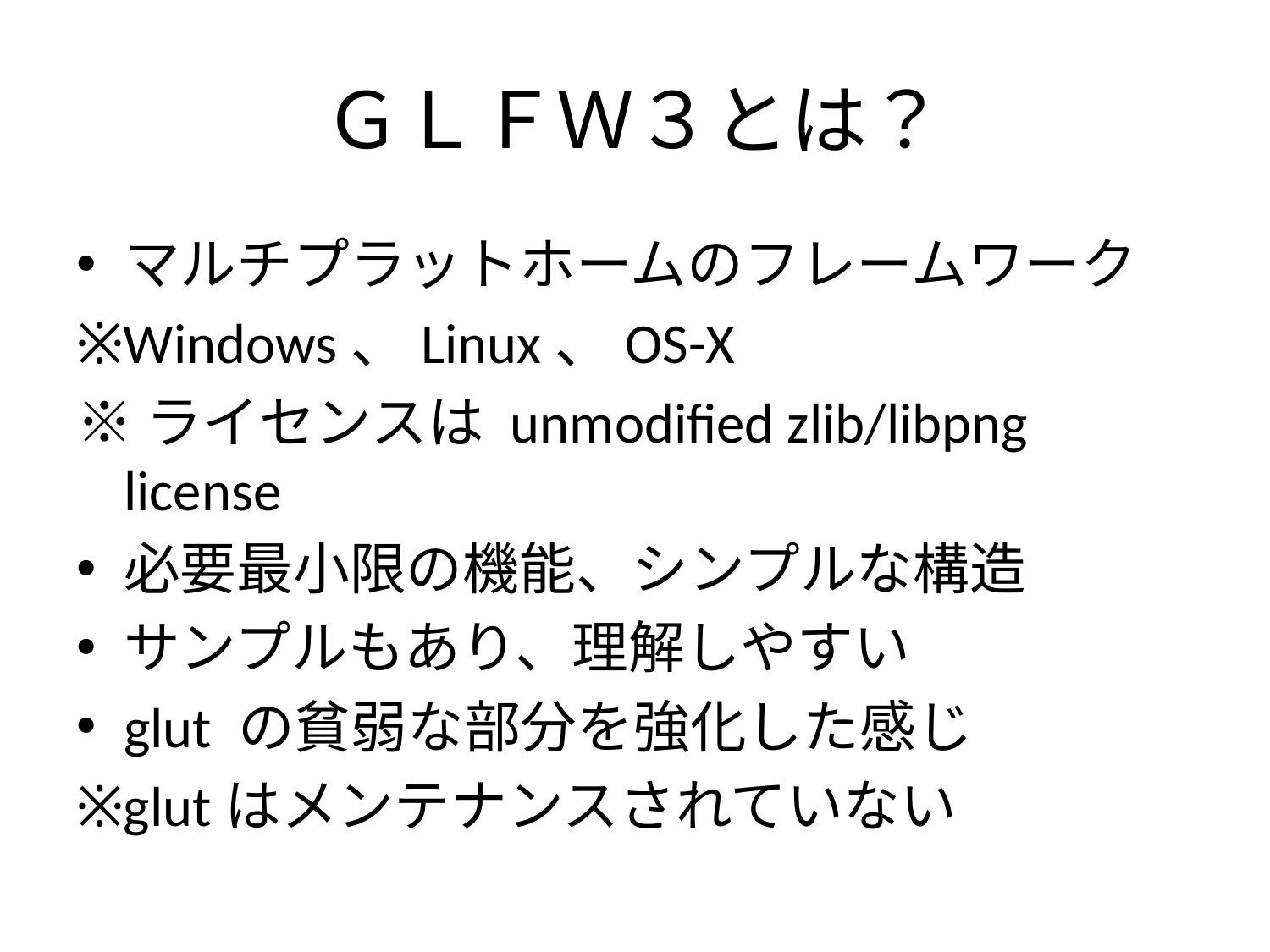

# ＧＬＦＷ３とは？
マルチプラットホームのフレームワーク
※Windows、Linux、OS-X
※ライセンスは unmodified zlib/libpng license
必要最小限の機能、シンプルな構造
サンプルもあり、理解しやすい
glut の貧弱な部分を強化した感じ
※glutはメンテナンスされていない